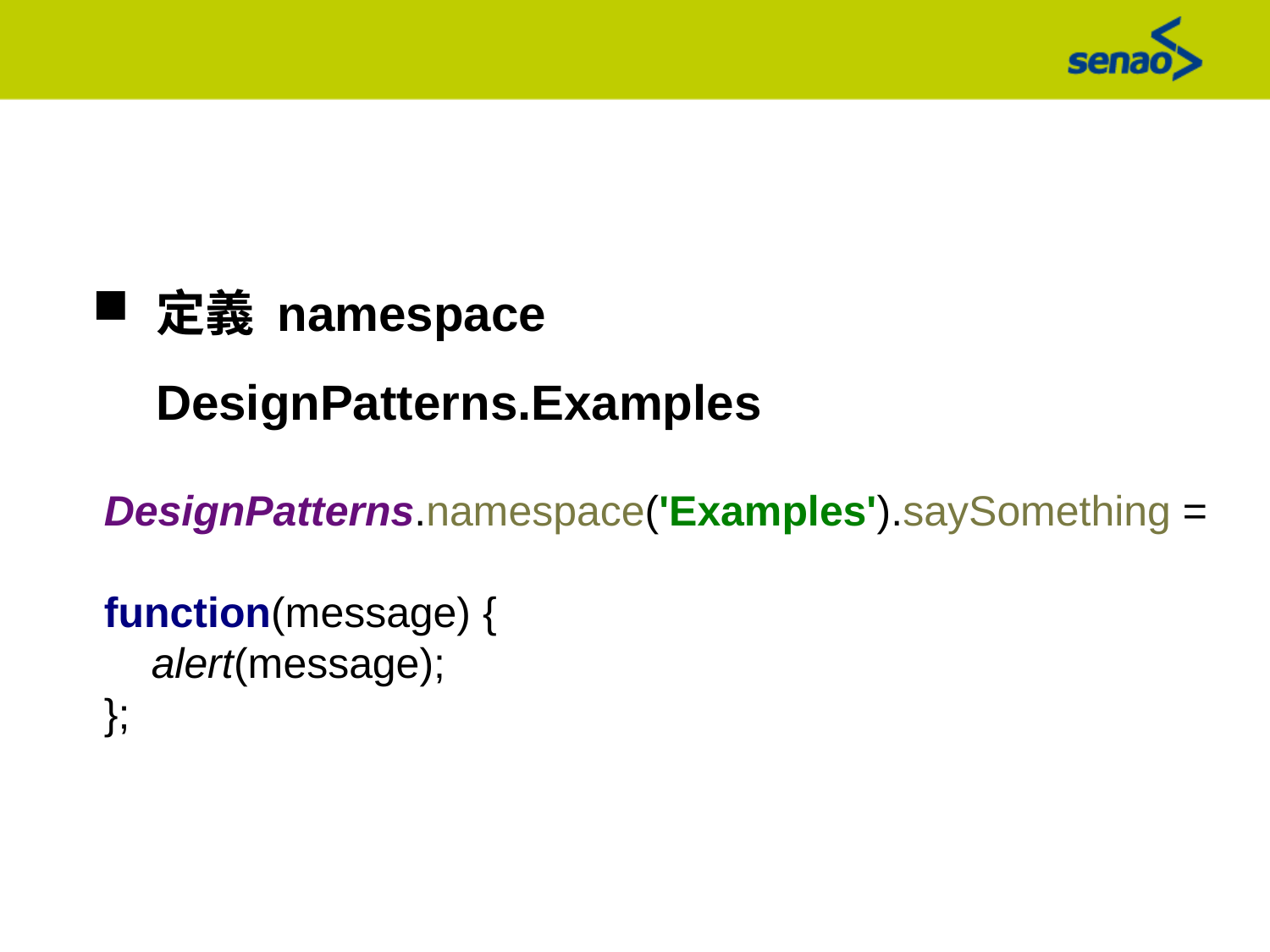

定義 namespace DesignPatterns.Examples
DesignPatterns.namespace('Examples').saySomething =

function(message) {
    alert(message);
};